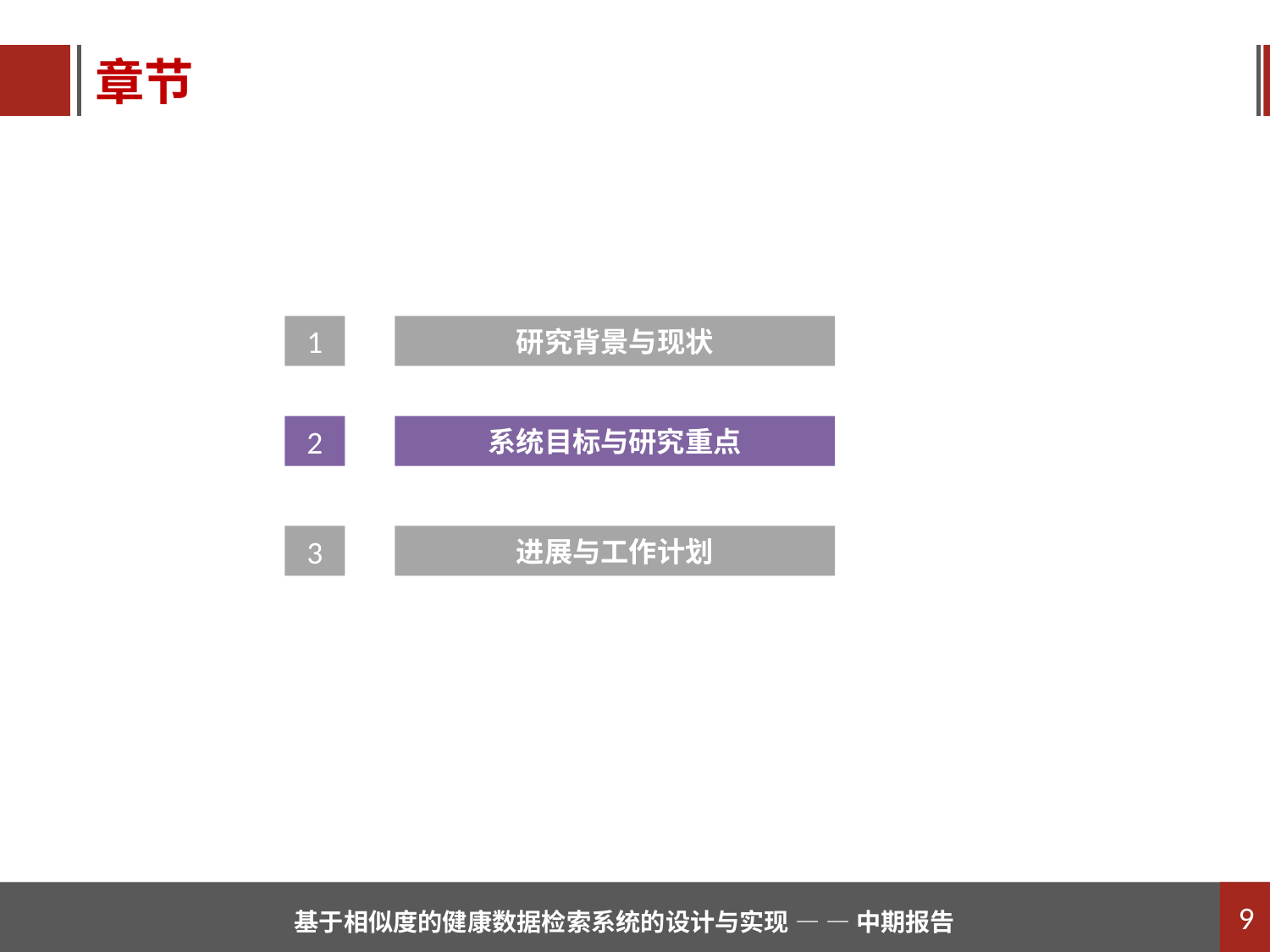

章节
1
研究背景与现状
2
系统目标与研究重点
3
进展与工作计划

9
基于相似度的健康数据检索系统的设计与实现 — — 中期报告